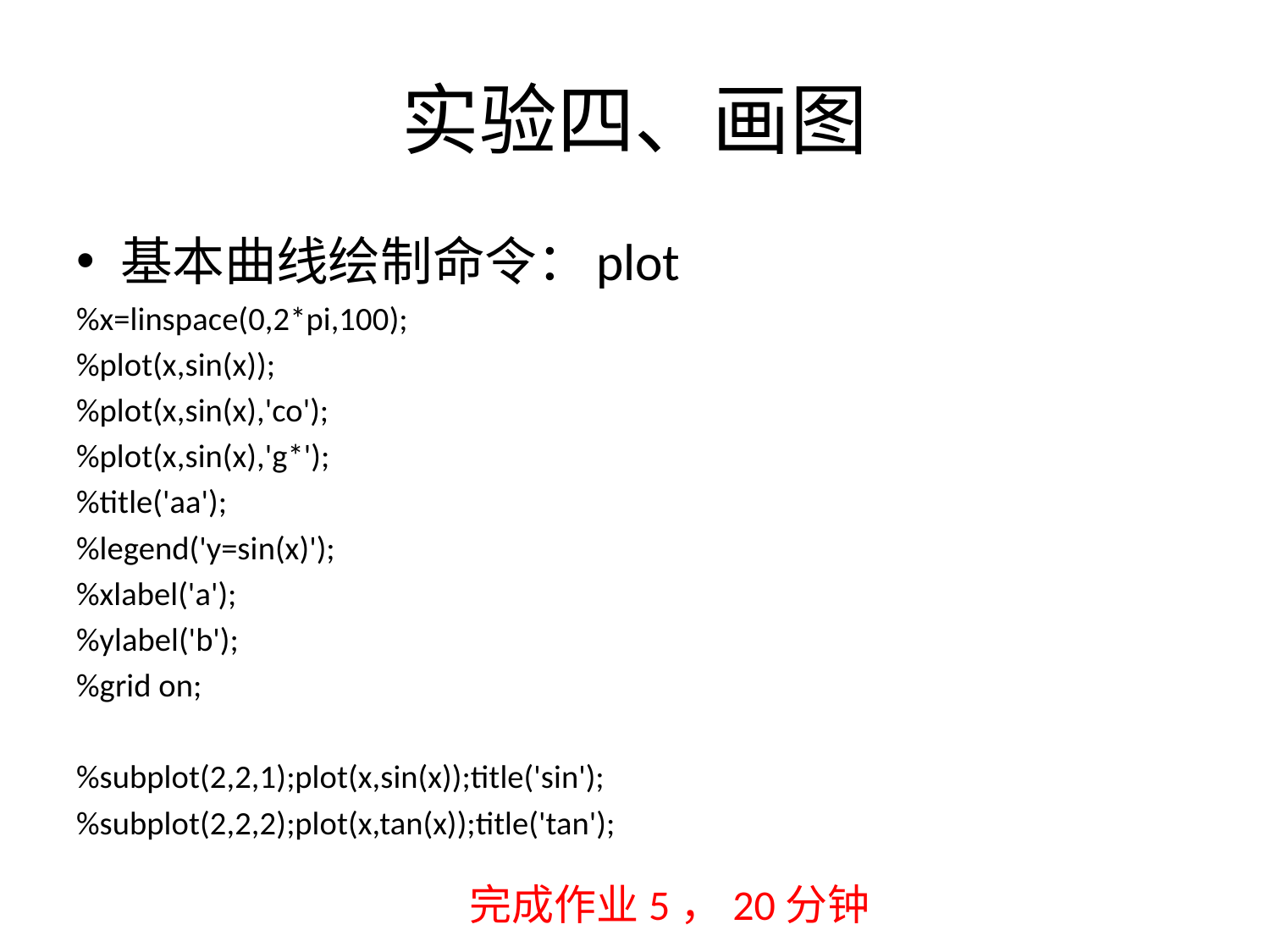

# 实验四、画图
基本曲线绘制命令：plot
%x=linspace(0,2*pi,100);
%plot(x,sin(x));
%plot(x,sin(x),'co');
%plot(x,sin(x),'g*');
%title('aa');
%legend('y=sin(x)');
%xlabel('a');
%ylabel('b');
%grid on;

%subplot(2,2,1);plot(x,sin(x));title('sin');
%subplot(2,2,2);plot(x,tan(x));title('tan');
完成作业5，20分钟